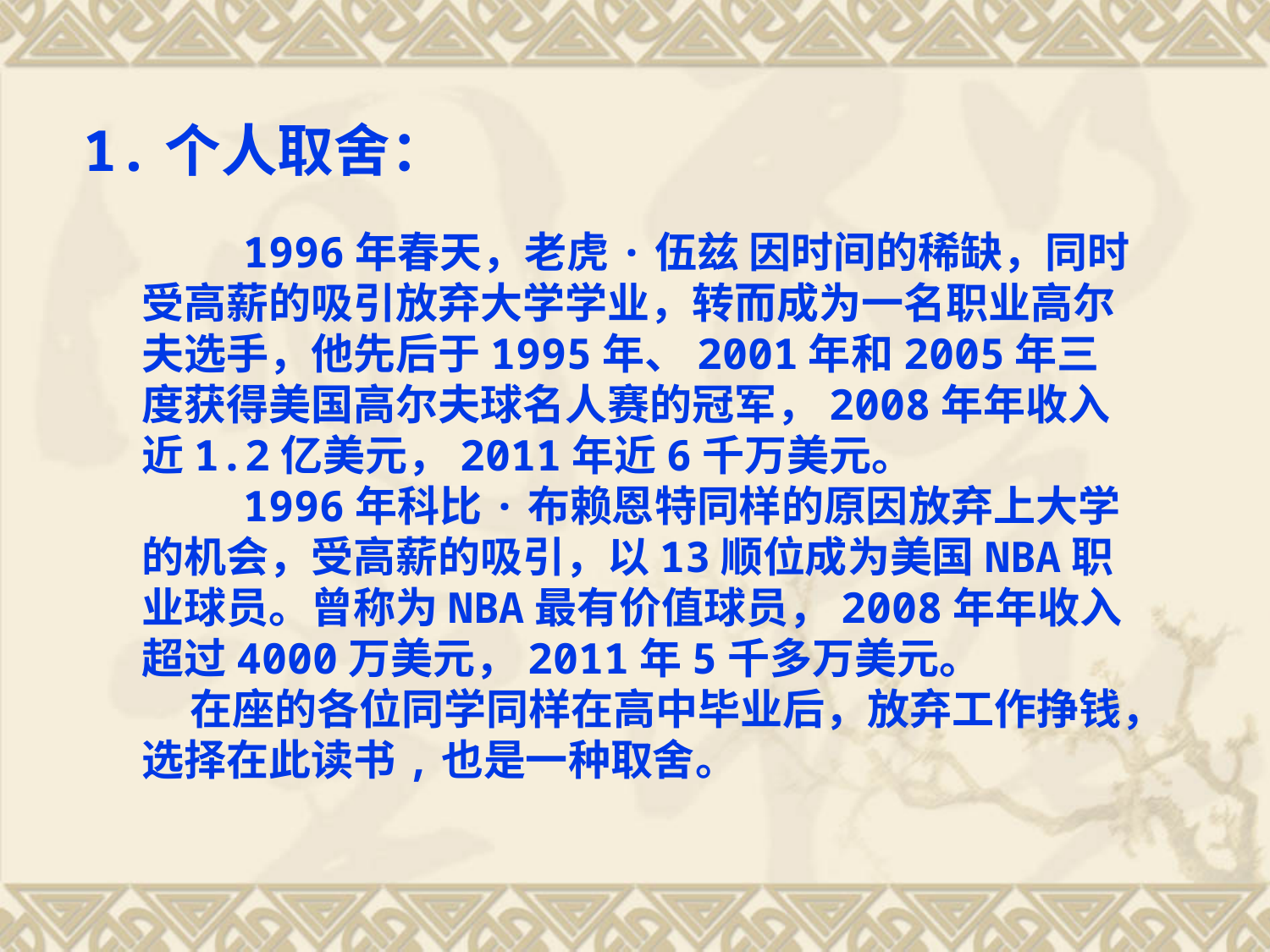

1.个人取舍：
    1996年春天，老虎·伍兹 因时间的稀缺，同时受高薪的吸引放弃大学学业，转而成为一名职业高尔夫选手，他先后于1995年、2001年和2005年三度获得美国高尔夫球名人赛的冠军，2008年年收入近1.2亿美元，2011年近6千万美元。
    1996年科比·布赖恩特同样的原因放弃上大学的机会，受高薪的吸引，以13顺位成为美国NBA职业球员。曾称为NBA最有价值球员，2008年年收入超过4000万美元，2011年5千多万美元。
    在座的各位同学同样在高中毕业后，放弃工作挣钱，选择在此读书,也是一种取舍。